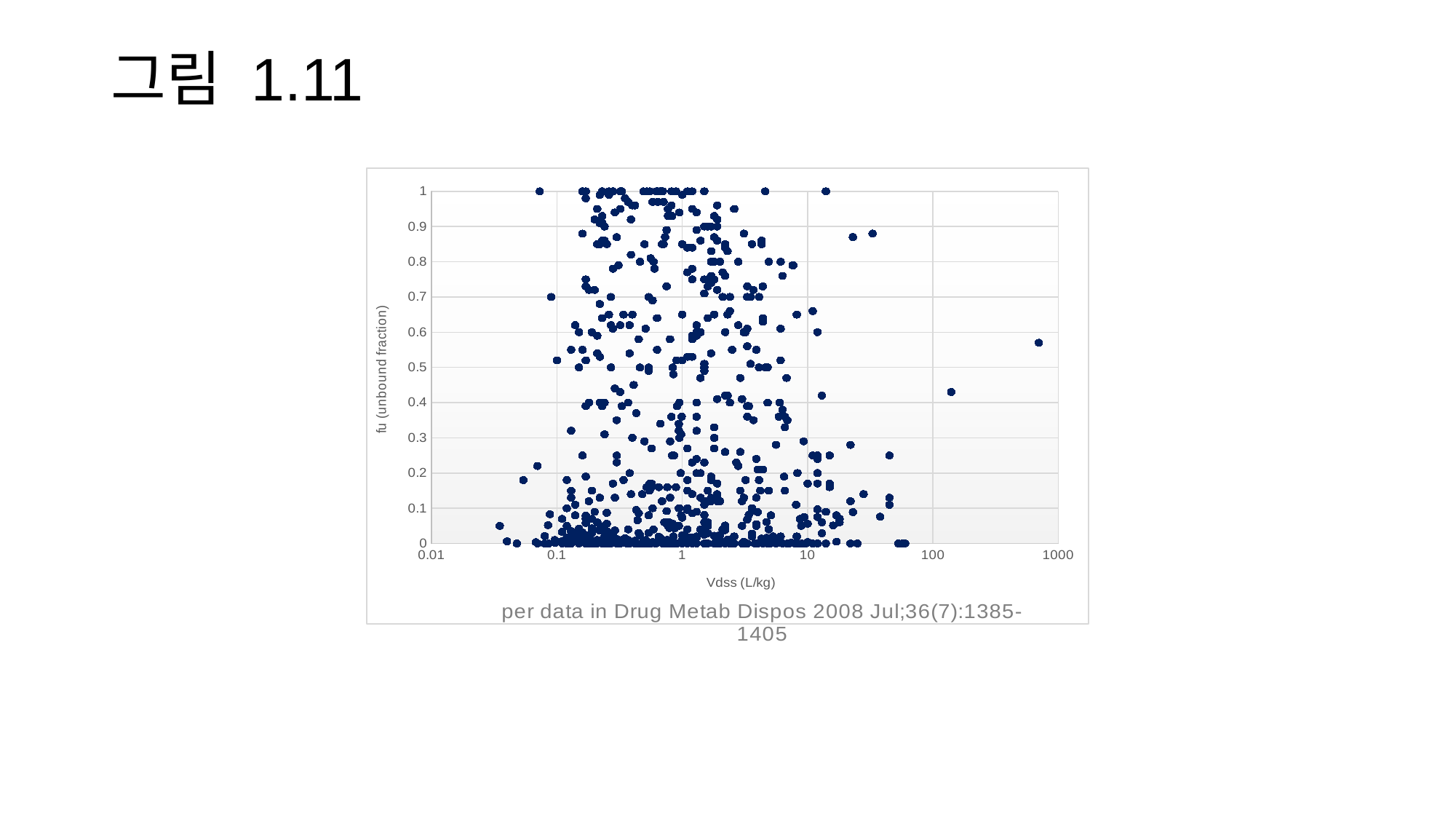

# 그림 1.11

### Chart: per data in Drug Metab Dispos 2008 Jul;36(7):1385-1405

| Category | fu |
|---|---|